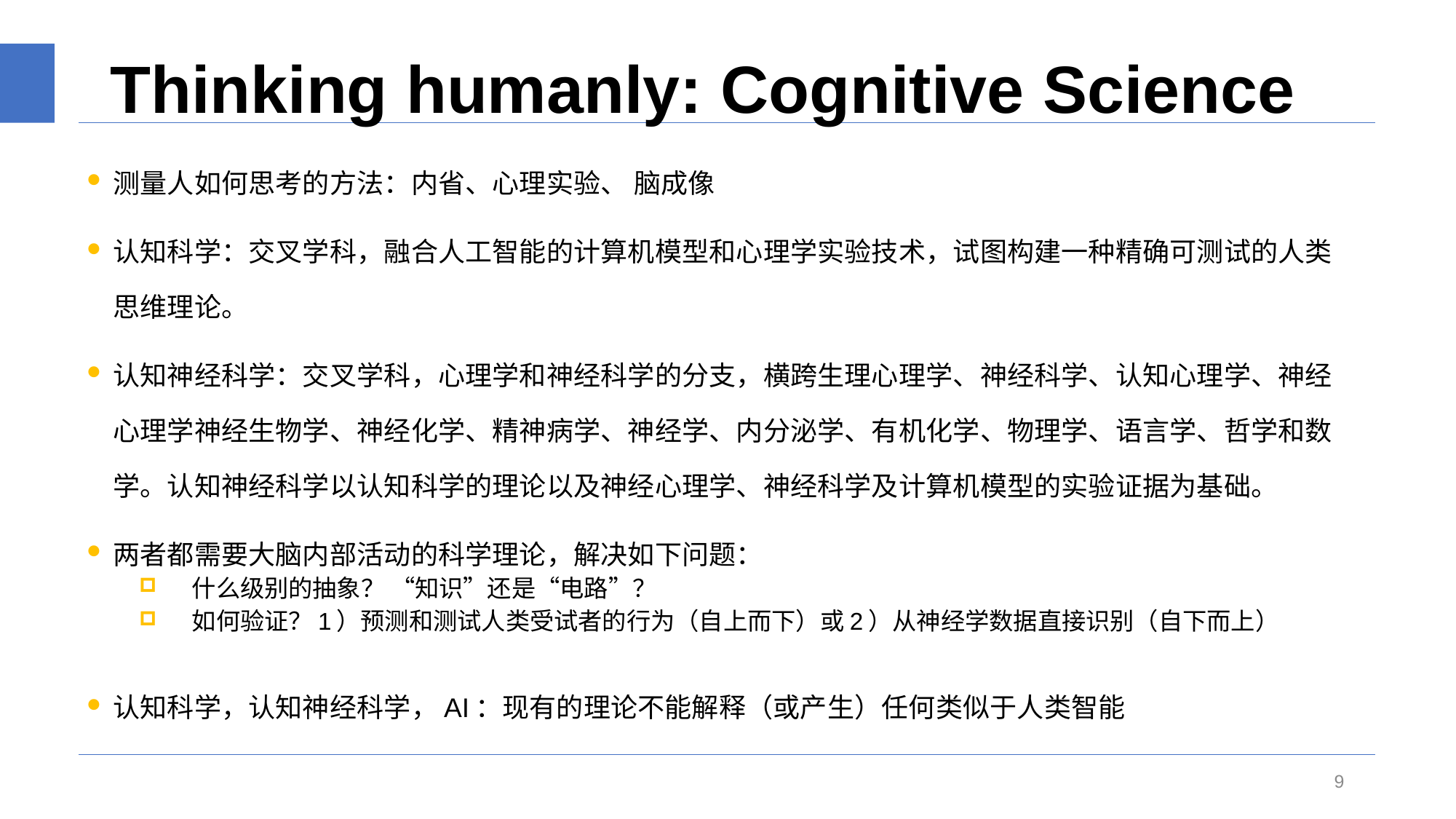

# Thinking humanly: Cognitive Science
测量人如何思考的方法：内省、心理实验、 脑成像
认知科学：交叉学科，融合人工智能的计算机模型和心理学实验技术，试图构建一种精确可测试的人类思维理论。
认知神经科学：交叉学科，心理学和神经科学的分支，横跨生理心理学、神经科学、认知心理学、神经心理学神经生物学、神经化学、精神病学、神经学、内分泌学、有机化学、物理学、语言学、哲学和数学。认知神经科学以认知科学的理论以及神经心理学、神经科学及计算机模型的实验证据为基础。
两者都需要大脑内部活动的科学理论，解决如下问题：
什么级别的抽象？ “知识”还是“电路”？
如何验证？1）预测和测试人类受试者的行为（自上而下）或2）从神经学数据直接识别（自下而上）

认知科学，认知神经科学，AI：现有的理论不能解释（或产生）任何类似于人类智能

9